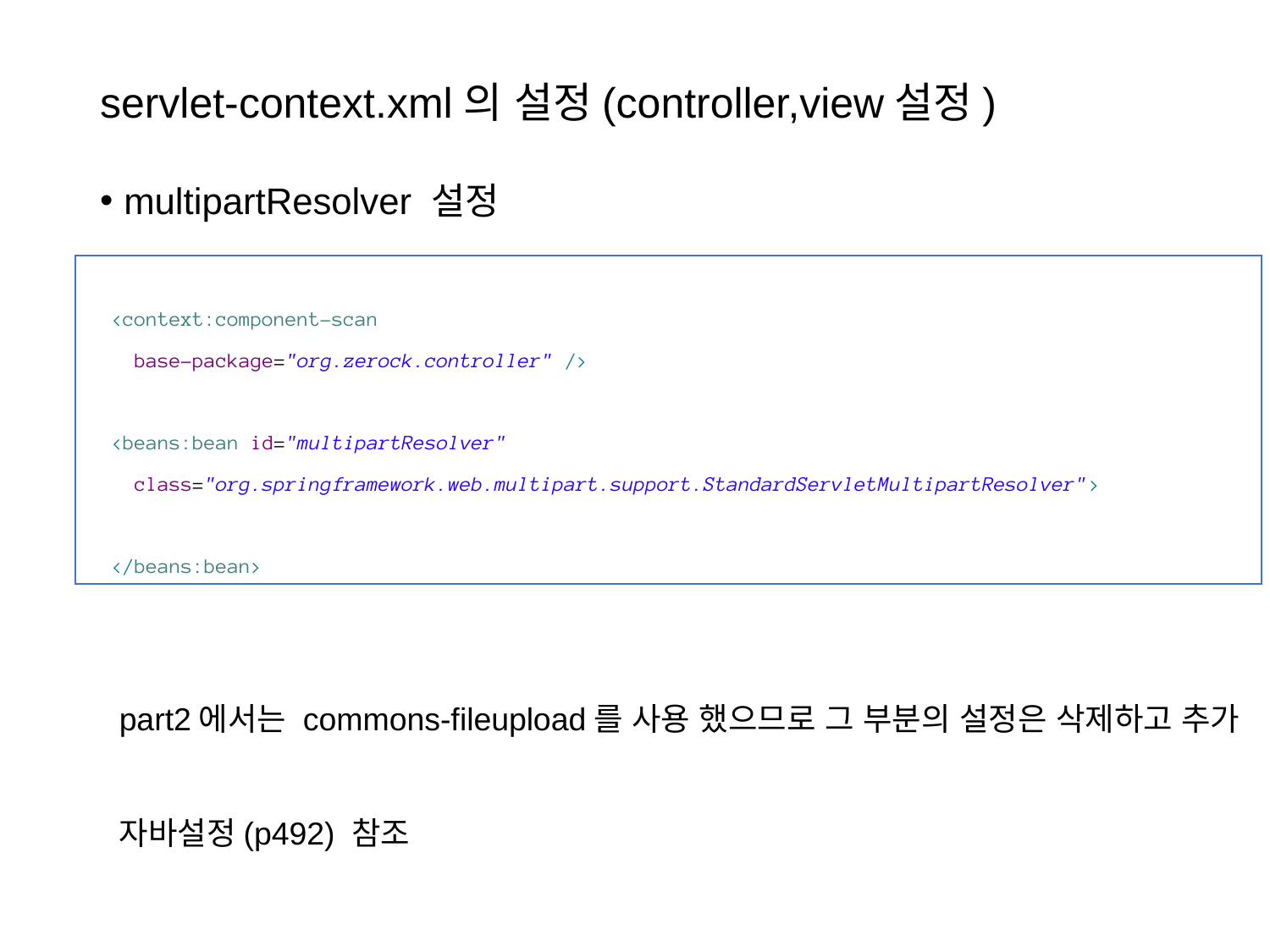

# servlet-context.xml의 설정(controller,view설정)
multipartResolver 설정

  <context:component-scan
    base-package="org.zerock.controller" />

  <beans:bean id="multipartResolver"
    class="org.springframework.web.multipart.support.StandardServletMultipartResolver">

  </beans:bean>
part2에서는 commons-fileupload를 사용 했으므로 그 부분의 설정은 삭제하고 추가

자바설정(p492) 참조